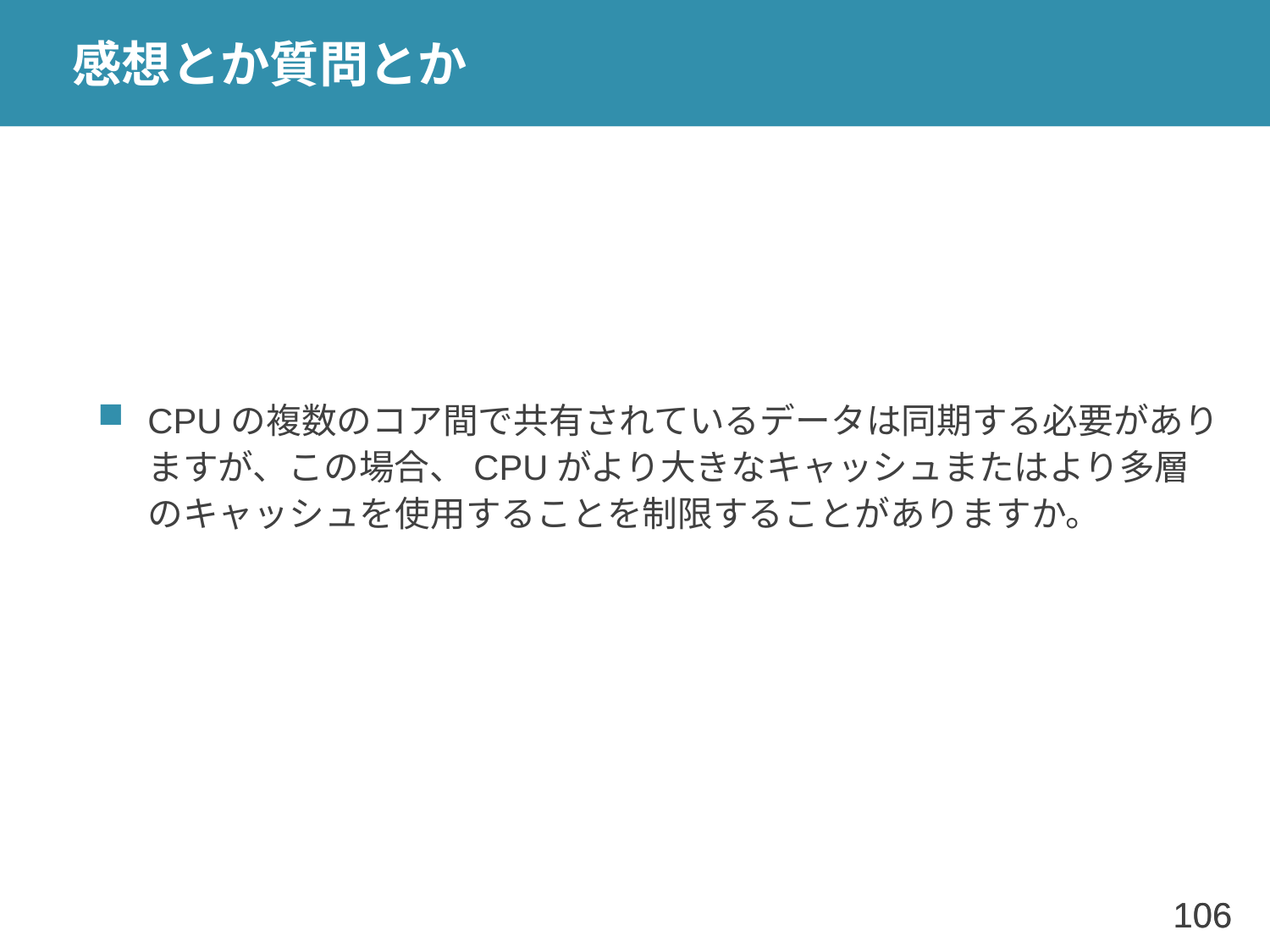

# 感想とか質問とか
CPUの複数のコア間で共有されているデータは同期する必要がありますが、この場合、CPUがより大きなキャッシュまたはより多層のキャッシュを使用することを制限することがありますか。